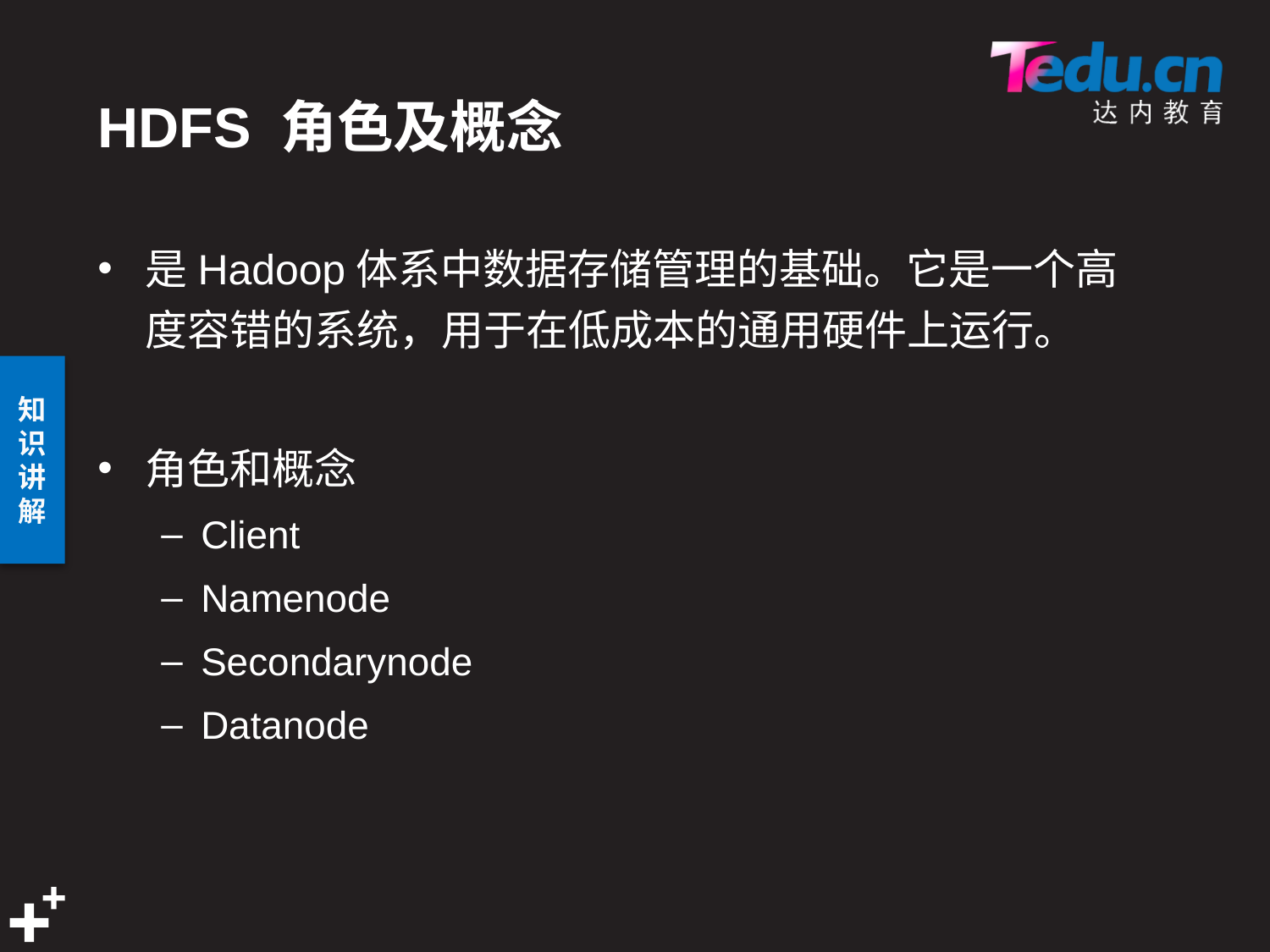

# HDFS 角色及概念
是Hadoop体系中数据存储管理的基础。它是一个高度容错的系统，用于在低成本的通用硬件上运行。

角色和概念
Client
Namenode
Secondarynode
Datanode